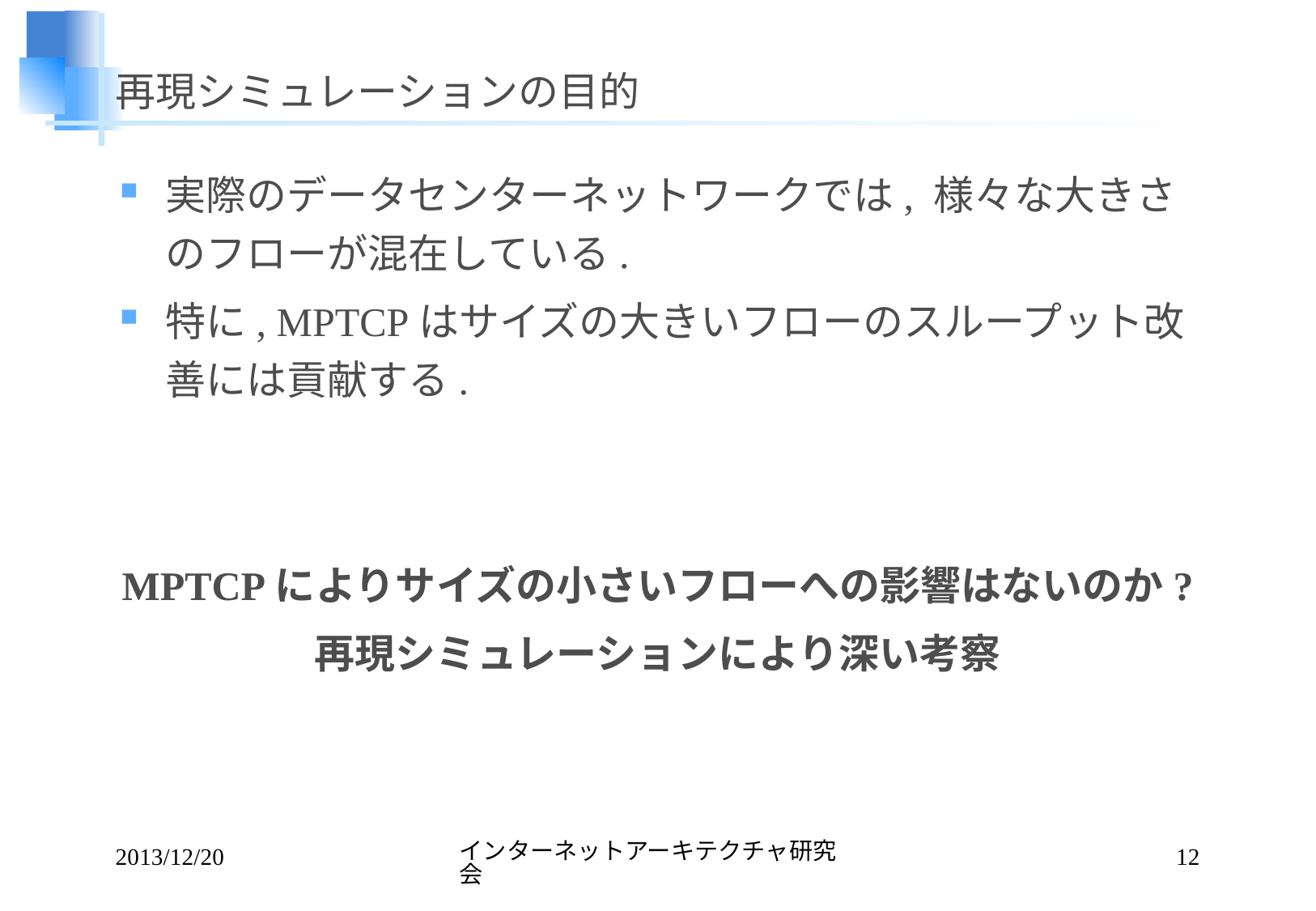

# 再現シミュレーションの目的
実際のデータセンターネットワークでは, 様々な大きさのフローが混在している.
特に, MPTCPはサイズの大きいフローのスループット改善には貢献する.

MPTCPによりサイズの小さいフローへの影響はないのか?
再現シミュレーションにより深い考察
2013/12/20
インターネットアーキテクチャ研究会
12